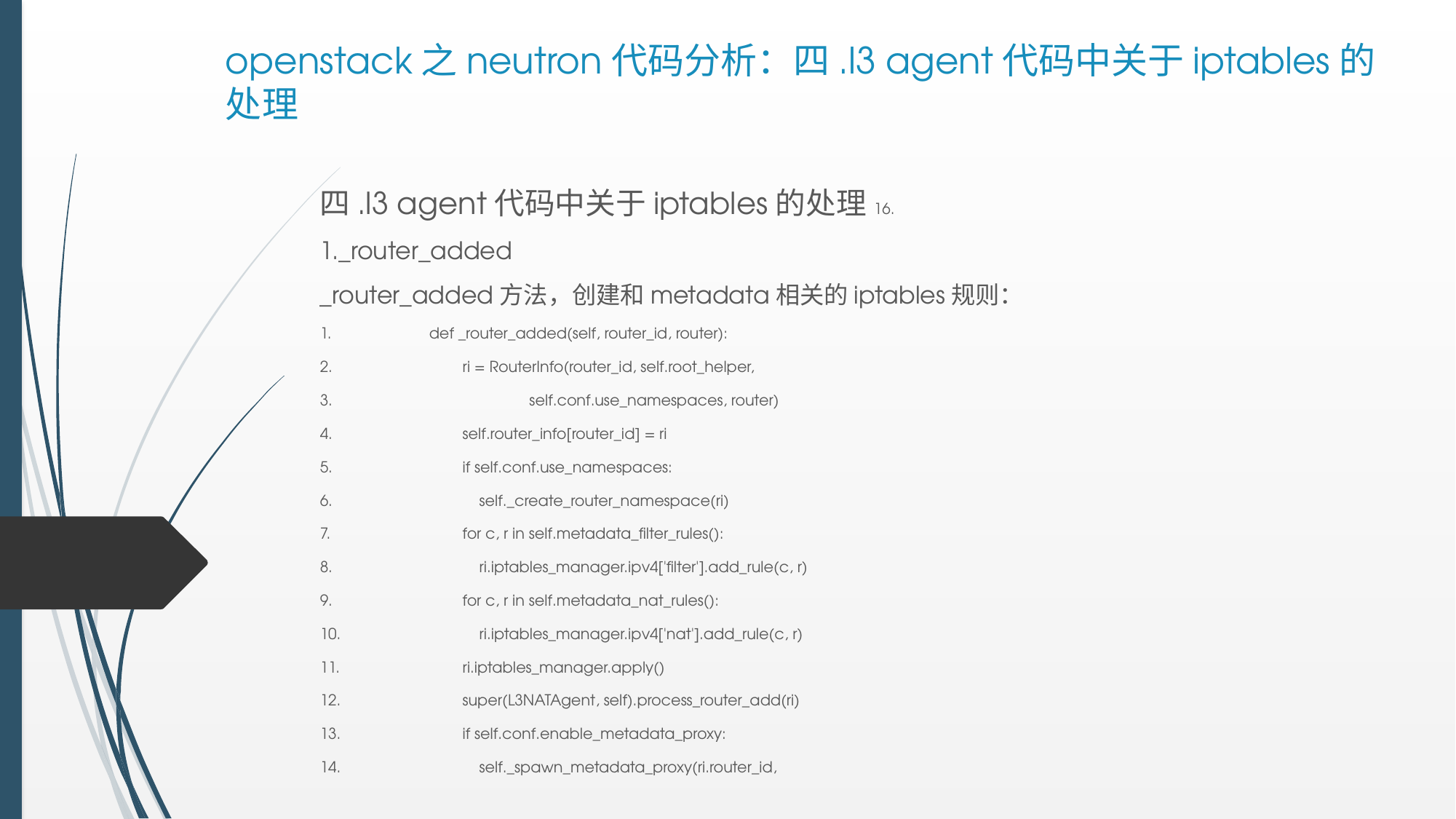

# openstack之neutron代码分析：四.l3 agent代码中关于iptables的处理
四.l3 agent代码中关于iptables的处理16.
1._router_added
_router_added方法，创建和metadata相关的iptables规则：
1.	def _router_added(self, router_id, router):
2.	        ri = RouterInfo(router_id, self.root_helper,
3.	                        self.conf.use_namespaces, router)
4.	        self.router_info[router_id] = ri
5.	        if self.conf.use_namespaces:
6.	            self._create_router_namespace(ri)
7.	        for c, r in self.metadata_filter_rules():
8.	            ri.iptables_manager.ipv4['filter'].add_rule(c, r)
9.	        for c, r in self.metadata_nat_rules():
10.	            ri.iptables_manager.ipv4['nat'].add_rule(c, r)
11.	        ri.iptables_manager.apply()
12.	        super(L3NATAgent, self).process_router_add(ri)
13.	        if self.conf.enable_metadata_proxy:
14.	            self._spawn_metadata_proxy(ri.router_id,